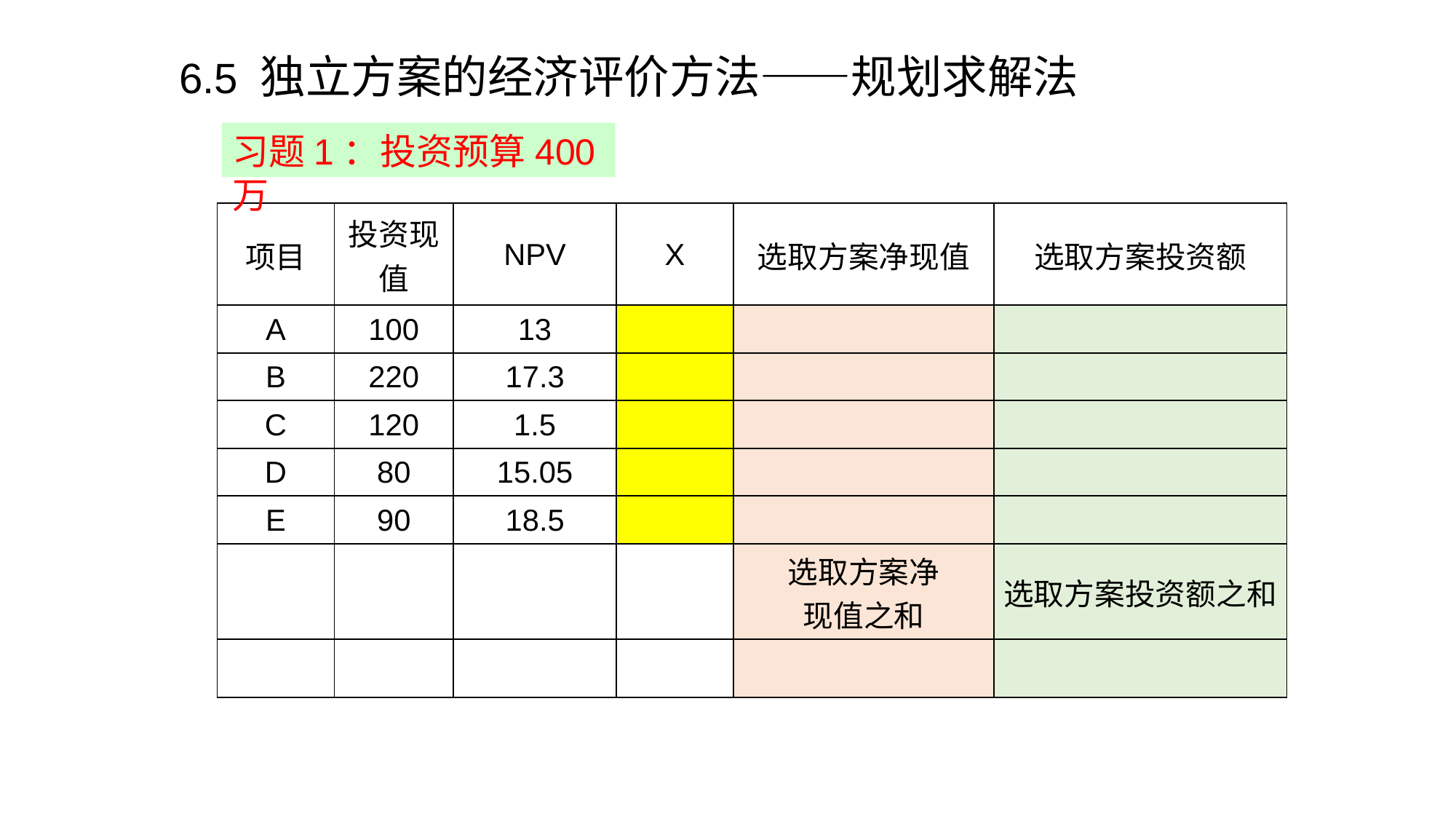

6.5 独立方案的经济评价方法——规划求解法
习题1：投资预算400万
| 项目 | 投资现值 | NPV | X | 选取方案净现值 | 选取方案投资额 |
| --- | --- | --- | --- | --- | --- |
| A | 100 | 13 |  |  |  |
| B | 220 | 17.3 |  |  |  |
| C | 120 | 1.5 |  |  |  |
| D | 80 | 15.05 |  |  |  |
| E | 90 | 18.5 |  |  |  |
|  |  |  |  | 选取方案净 现值之和 | 选取方案投资额之和 |
|  |  |  |  |  |  |